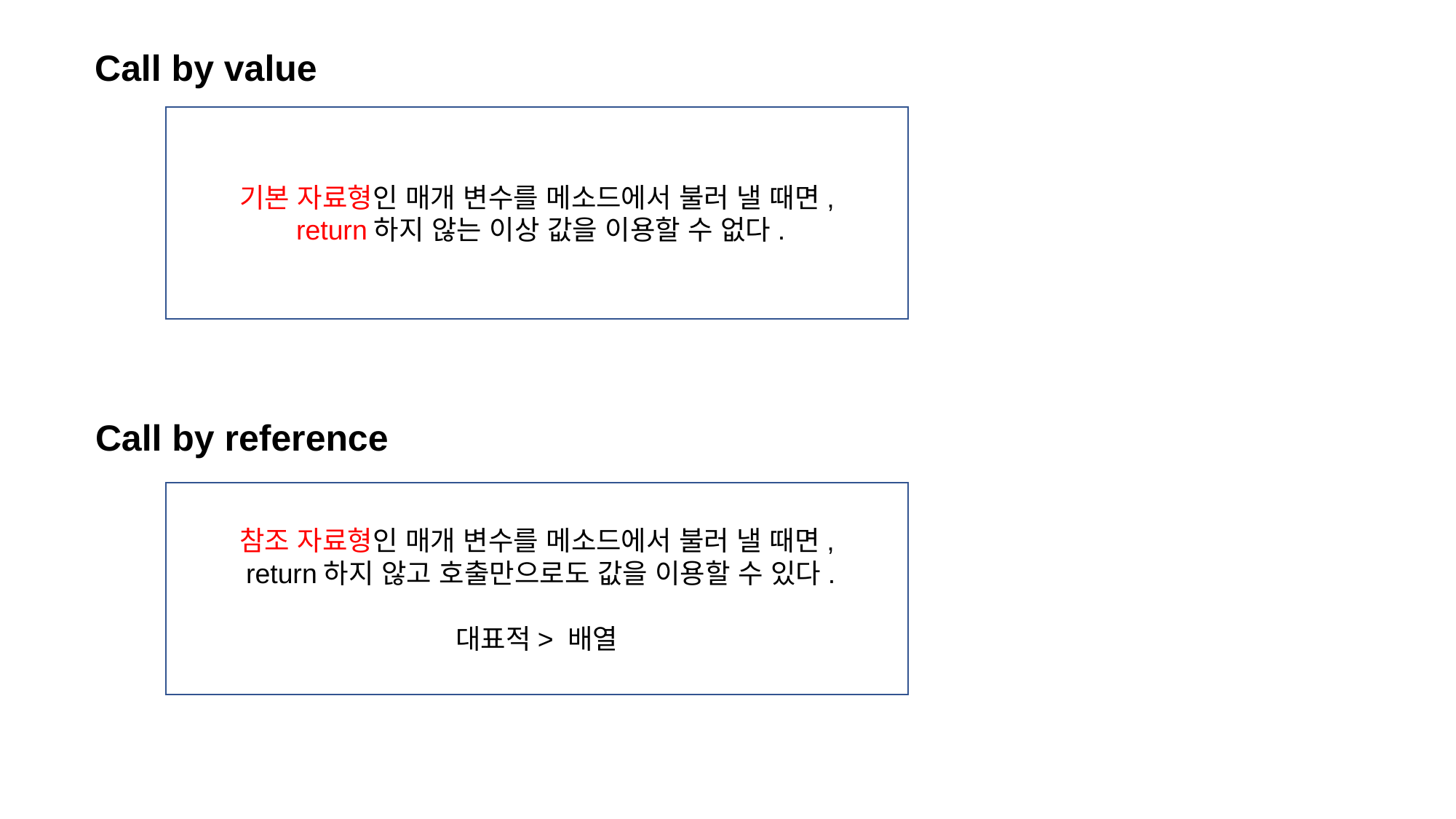

Call by value
기본 자료형인 매개 변수를 메소드에서 불러 낼 때면,
 return하지 않는 이상 값을 이용할 수 없다.
Call by reference
참조 자료형인 매개 변수를 메소드에서 불러 낼 때면,
 return하지 않고 호출만으로도 값을 이용할 수 있다.

대표적> 배열